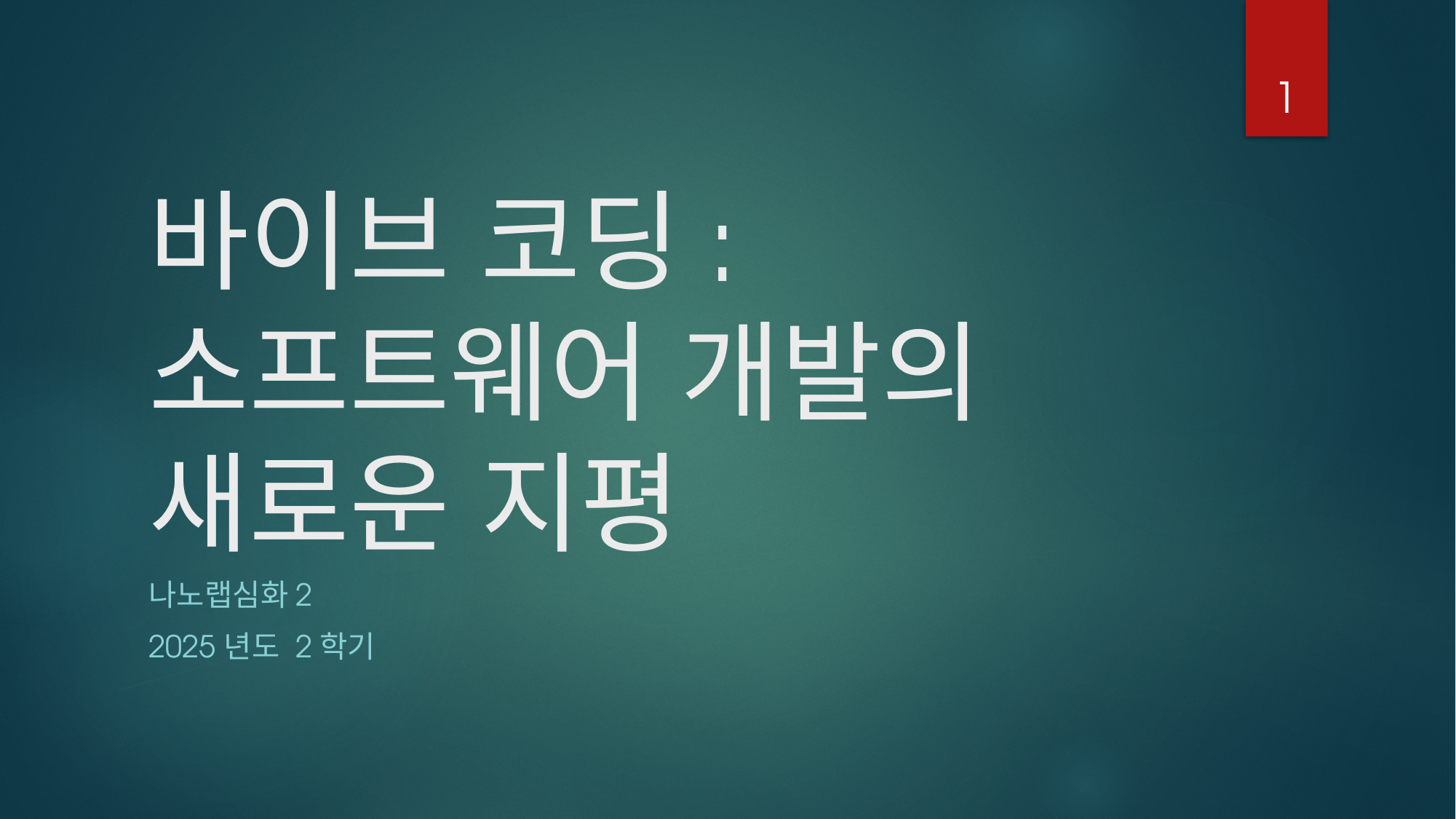

1
# 바이브 코딩: 소프트웨어 개발의 새로운 지평
나노랩심화2
2025년도 2학기